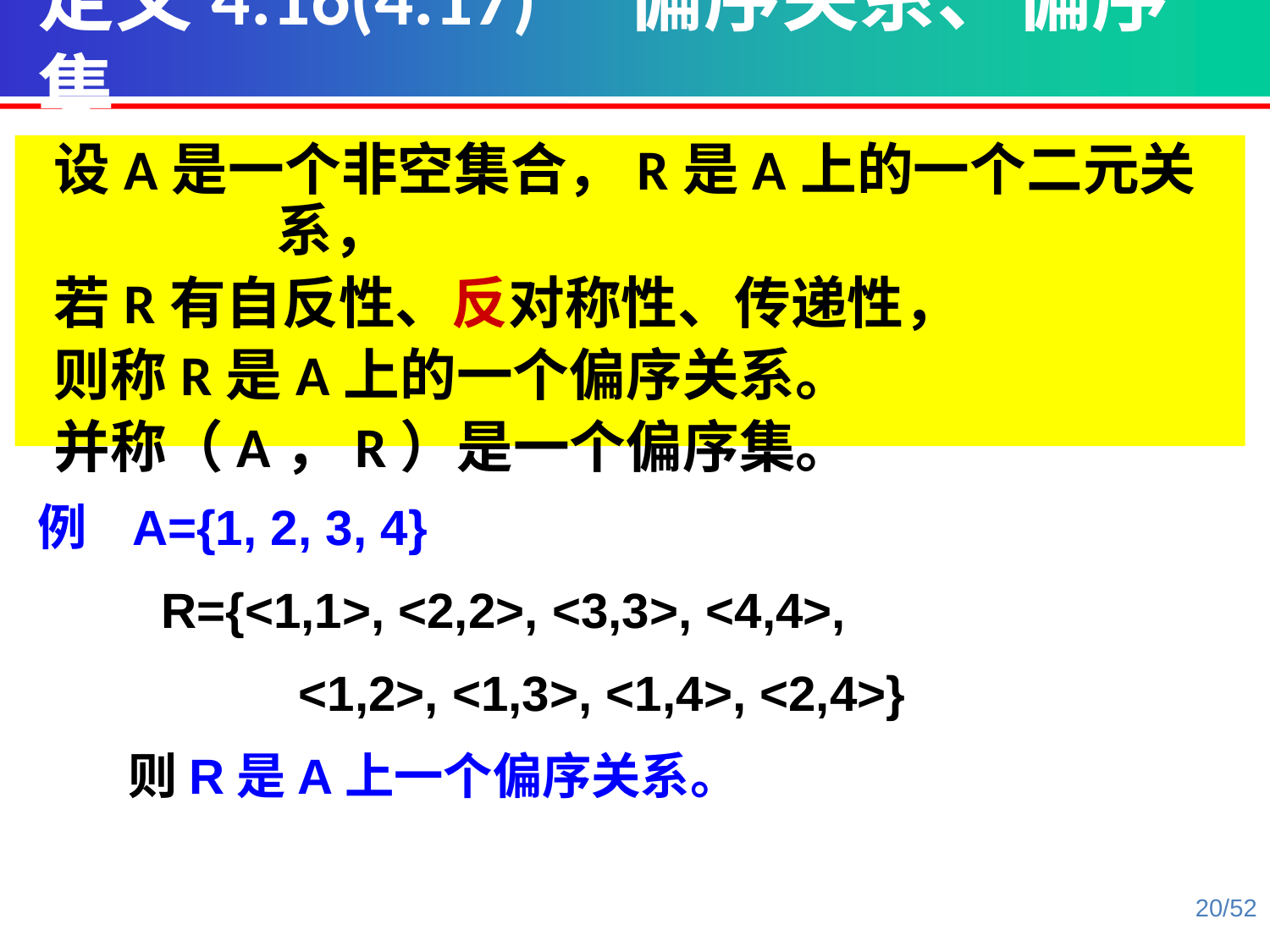

定义4.16(4.17)    偏序关系、偏序集
 设A是一个非空集合，R是A上的一个二元关系，
 若R有自反性、反对称性、传递性，
 则称R是A上的一个偏序关系。
 并称（A，R）是一个偏序集。
例   A={1, 2, 3, 4}
         R={<1,1>, <2,2>, <3,3>, <4,4>,
                   <1,2>, <1,3>, <1,4>, <2,4>}
       则R是A上一个偏序关系。
20/52